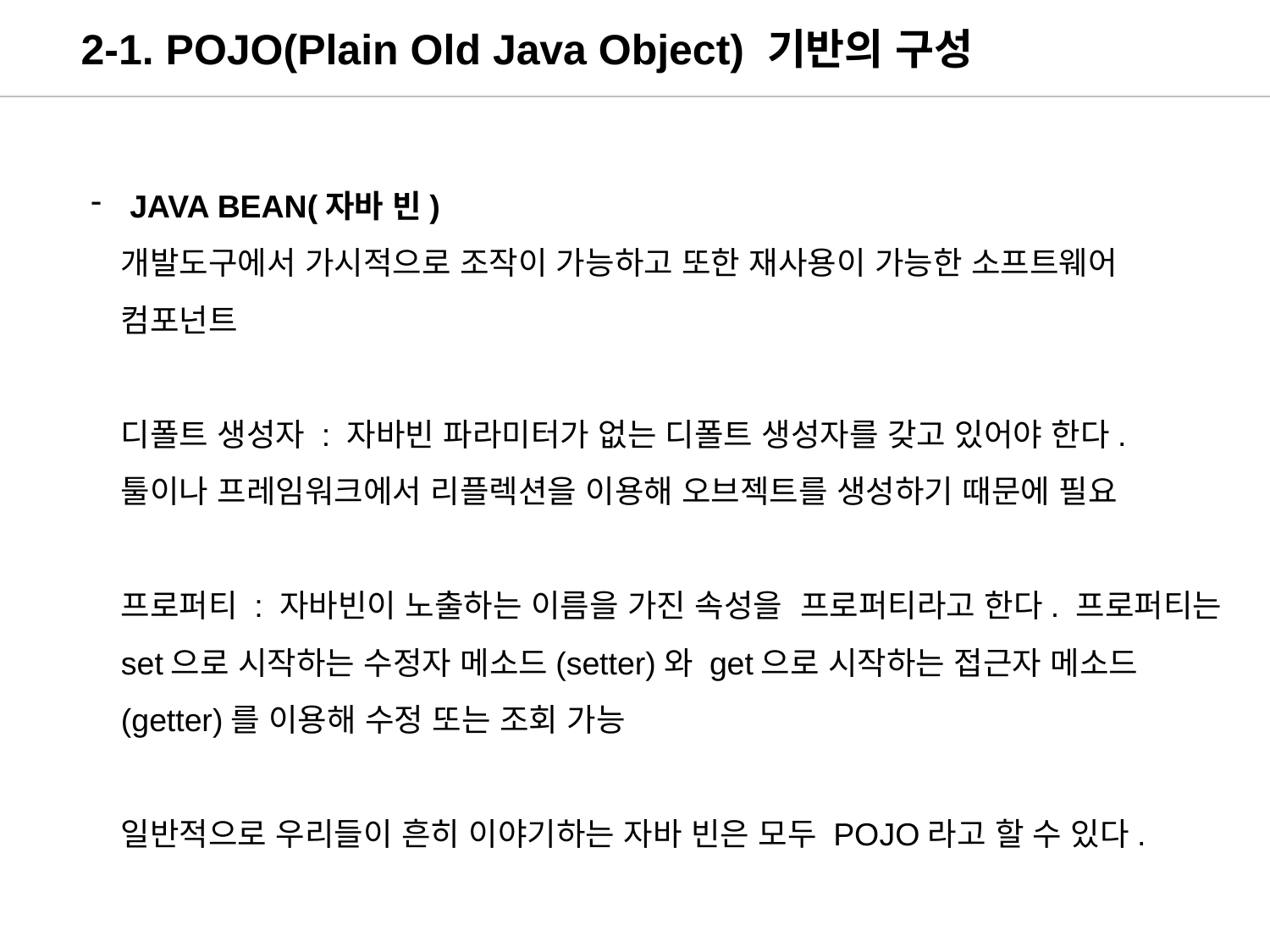

2-1. POJO(Plain Old Java Object) 기반의 구성
 JAVA BEAN(자바 빈)
개발도구에서 가시적으로 조작이 가능하고 또한 재사용이 가능한 소프트웨어 컴포넌트

디폴트 생성자 : 자바빈 파라미터가 없는 디폴트 생성자를 갖고 있어야 한다. 툴이나 프레임워크에서 리플렉션을 이용해 오브젝트를 생성하기 때문에 필요

프로퍼티 : 자바빈이 노출하는 이름을 가진 속성을  프로퍼티라고 한다. 프로퍼티는 set으로 시작하는 수정자 메소드(setter)와 get으로 시작하는 접근자 메소드(getter)를 이용해 수정 또는 조회 가능

일반적으로 우리들이 흔히 이야기하는 자바 빈은 모두 POJO라고 할 수 있다.